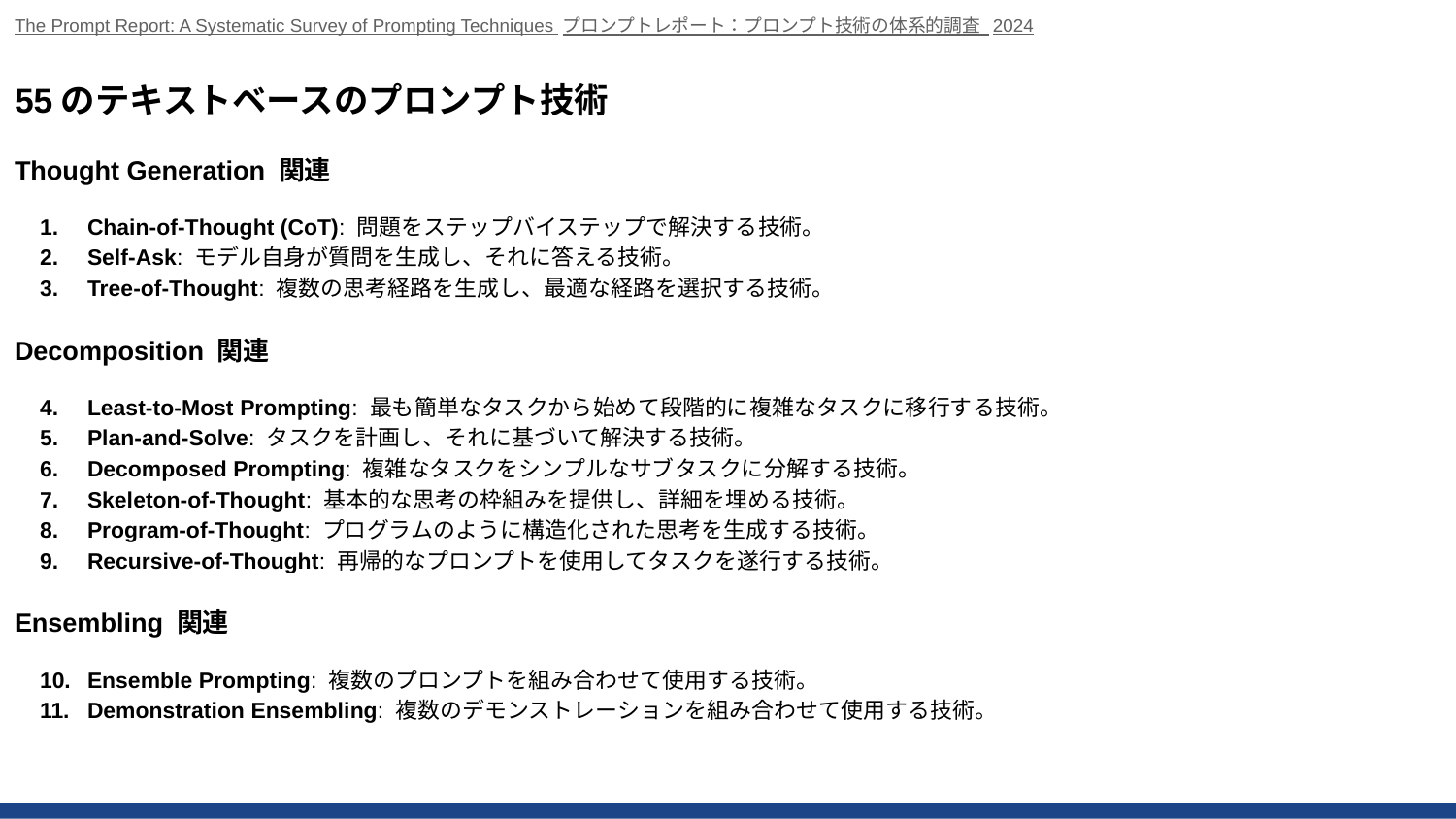

The Prompt Report: A Systematic Survey of Prompting Techniques プロンプトレポート：プロンプト技術の体系的調査  2024
55のテキストベースのプロンプト技術
Thought Generation 関連
Chain-of-Thought (CoT): 問題をステップバイステップで解決する技術。
Self-Ask: モデル自身が質問を生成し、それに答える技術。
Tree-of-Thought: 複数の思考経路を生成し、最適な経路を選択する技術。
Decomposition 関連
Least-to-Most Prompting: 最も簡単なタスクから始めて段階的に複雑なタスクに移行する技術。
Plan-and-Solve: タスクを計画し、それに基づいて解決する技術。
Decomposed Prompting: 複雑なタスクをシンプルなサブタスクに分解する技術。
Skeleton-of-Thought: 基本的な思考の枠組みを提供し、詳細を埋める技術。
Program-of-Thought: プログラムのように構造化された思考を生成する技術。
Recursive-of-Thought: 再帰的なプロンプトを使用してタスクを遂行する技術。
Ensembling 関連
Ensemble Prompting: 複数のプロンプトを組み合わせて使用する技術。
Demonstration Ensembling: 複数のデモンストレーションを組み合わせて使用する技術。